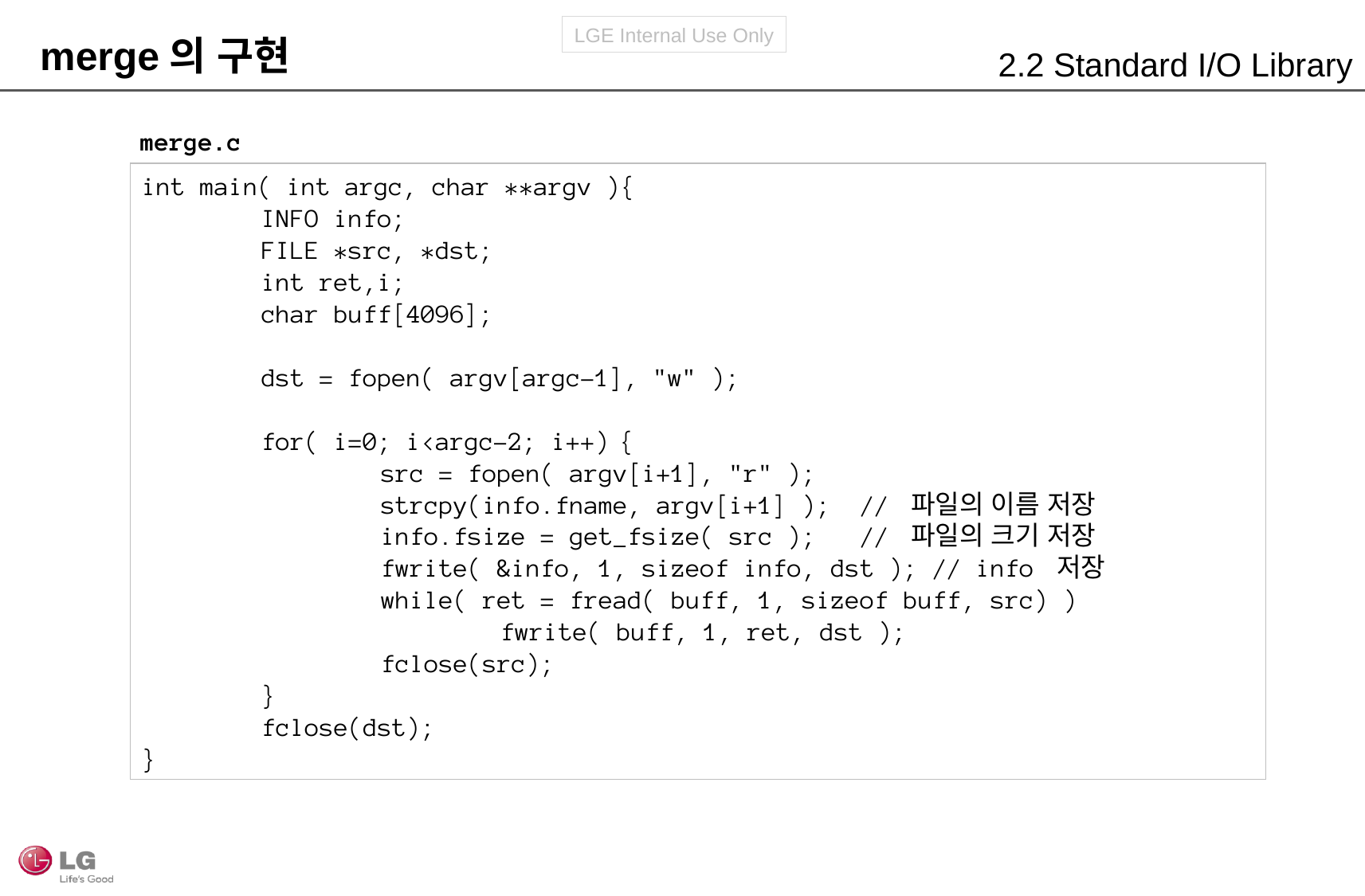

merge의 구현
2.2 Standard I/O Library

merge.c
int main( int argc, char **argv ){
	INFO info;
	FILE *src, *dst;
	int ret,i;
	char buff[4096];

	dst = fopen( argv[argc-1], "w" );

	for( i=0; i<argc-2; i++)	{
		src = fopen( argv[i+1], "r" );
		strcpy(info.fname, argv[i+1] );  // 파일의 이름 저장
		info.fsize = get_fsize( src );   // 파일의 크기 저장
		fwrite( &info, 1, sizeof info, dst ); // info 저장
		while( ret = fread( buff, 1, sizeof buff, src) )
			fwrite( buff, 1, ret, dst );
		fclose(src);
	}
	fclose(dst);
}